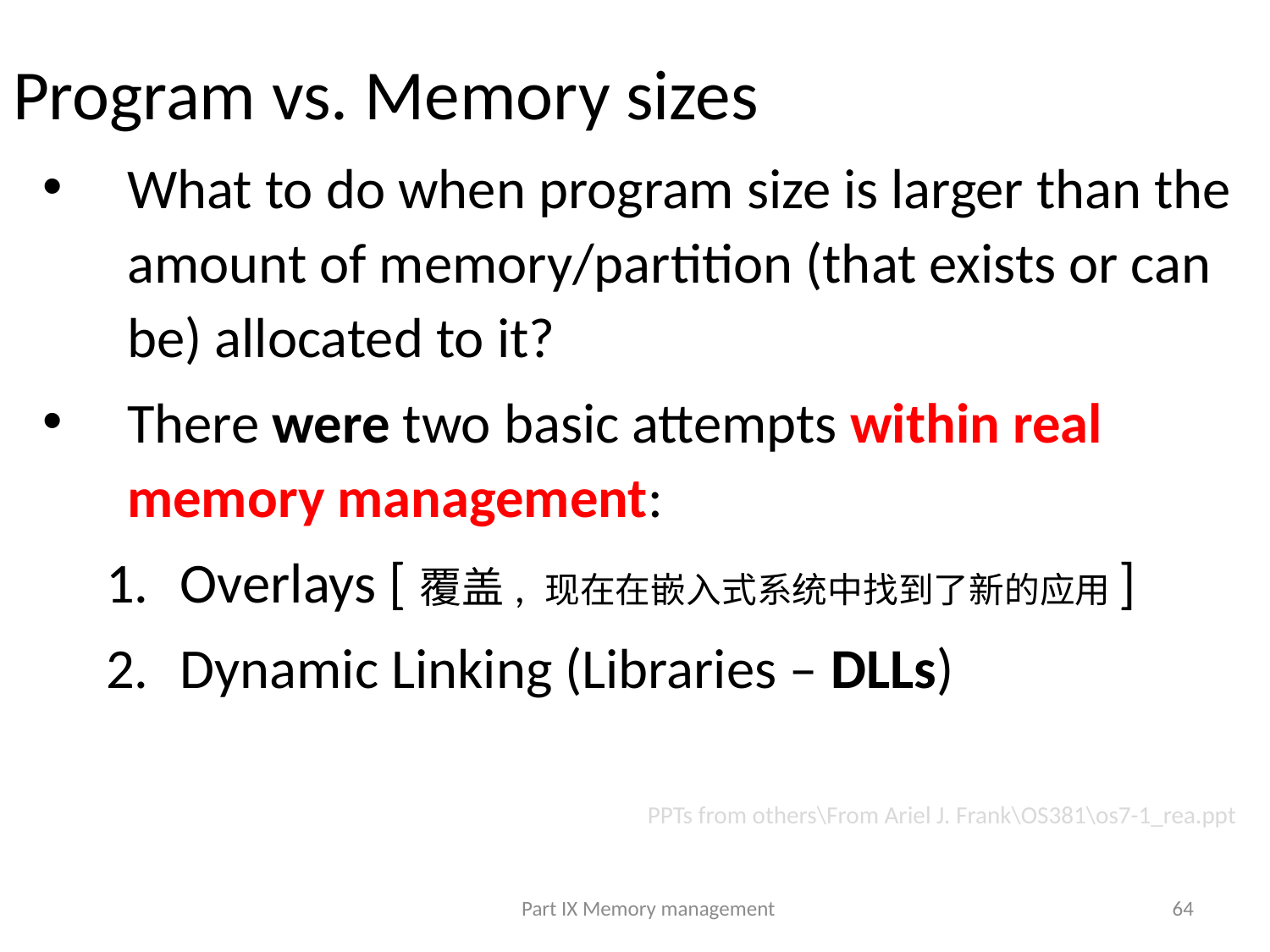

# Program vs. Memory sizes
What to do when program size is larger than the amount of memory/partition (that exists or can be) allocated to it?
There were two basic attempts within real memory management:
Overlays [覆盖, 现在在嵌入式系统中找到了新的应用]
Dynamic Linking (Libraries – DLLs)
PPTs from others\From Ariel J. Frank\OS381\os7-1_rea.ppt
Part IX Memory management
64